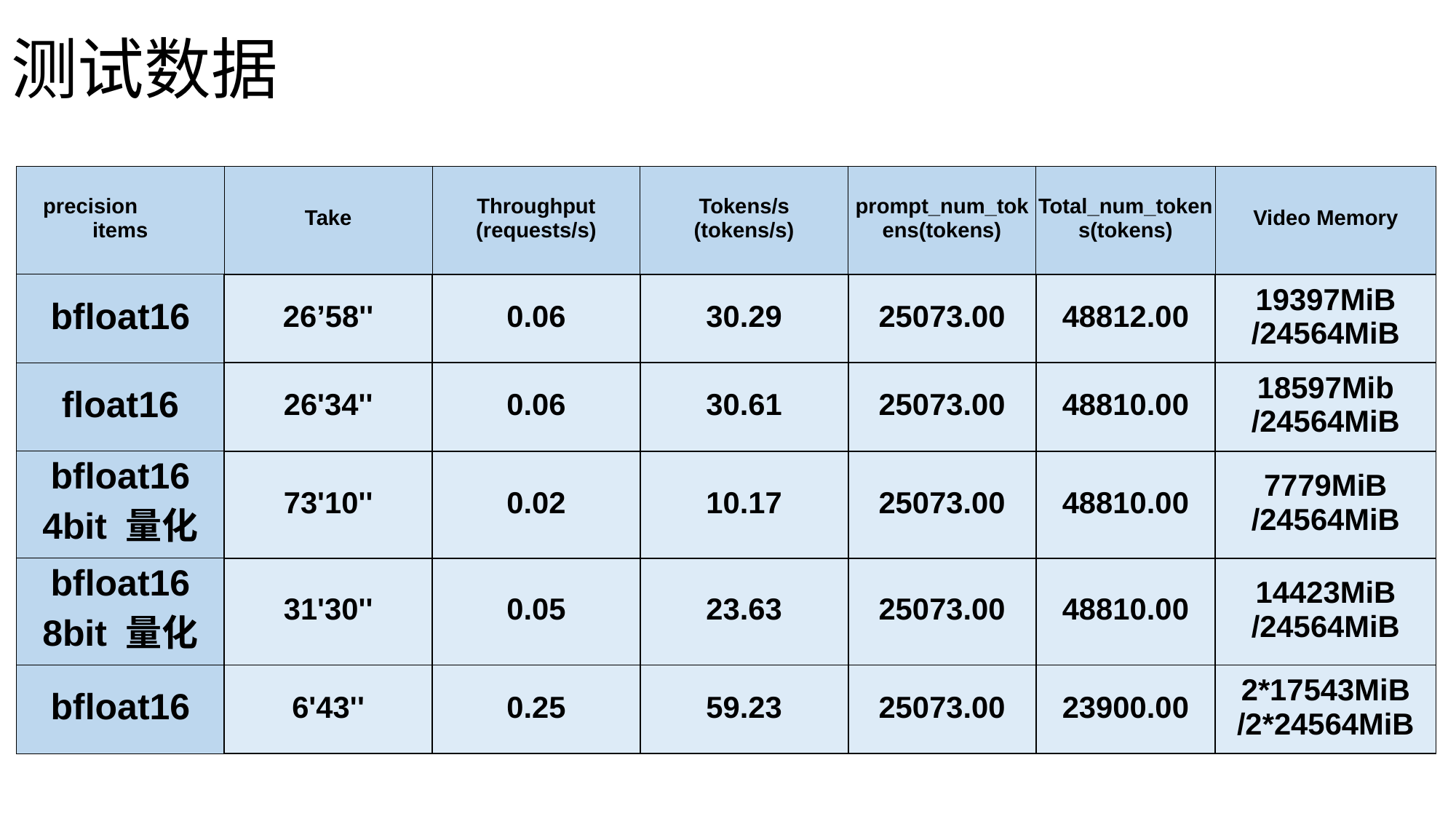

# 测试数据
| precision items | Take | Throughput (requests/s) | Tokens/s (tokens/s) | prompt\_num\_tokens(tokens) | Total\_num\_tokens(tokens) | Video Memory |
| --- | --- | --- | --- | --- | --- | --- |
| bfloat16 | 26’58'' | 0.06 | 30.29 | 25073.00 | 48812.00 | 19397MiB /24564MiB |
| float16 | 26'34'' | 0.06 | 30.61 | 25073.00 | 48810.00 | 18597Mib /24564MiB |
| bfloat16 4bit 量化 | 73'10'' | 0.02 | 10.17 | 25073.00 | 48810.00 | 7779MiB /24564MiB |
| bfloat16 8bit 量化 | 31'30'' | 0.05 | 23.63 | 25073.00 | 48810.00 | 14423MiB /24564MiB |
| bfloat16 | 6'43'' | 0.25 | 59.23 | 25073.00 | 23900.00 | 2\*17543MiB /2\*24564MiB |